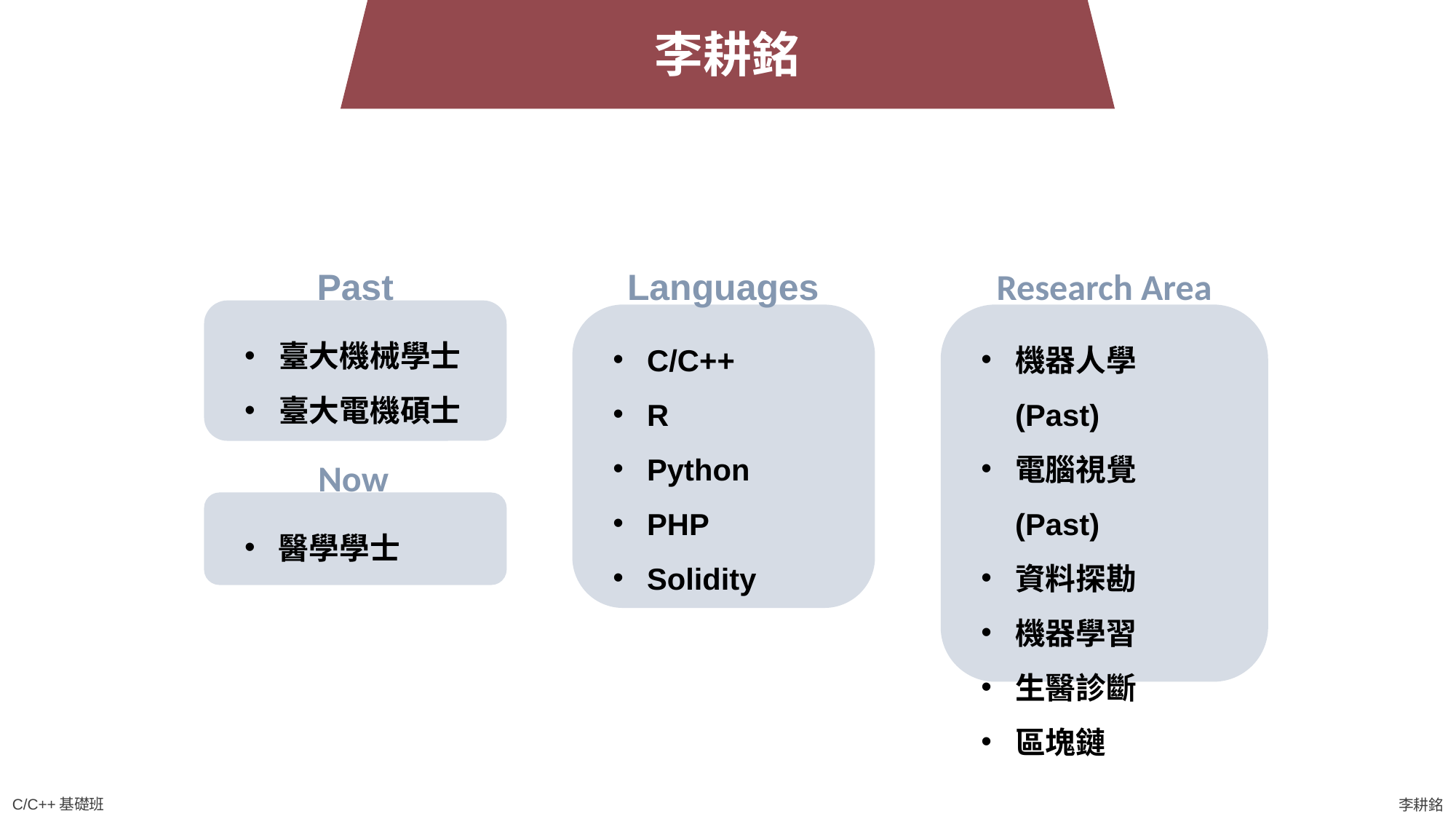

李耕銘
Past
Languages
Research Area

臺大機械學士
臺大電機碩士
C/C++
R
Python
PHP
Solidity
機器人學(Past)
電腦視覺(Past)
資料探勘
機器學習
生醫診斷
區塊鏈

Now

醫學學士
C/C++基礎班
李耕銘